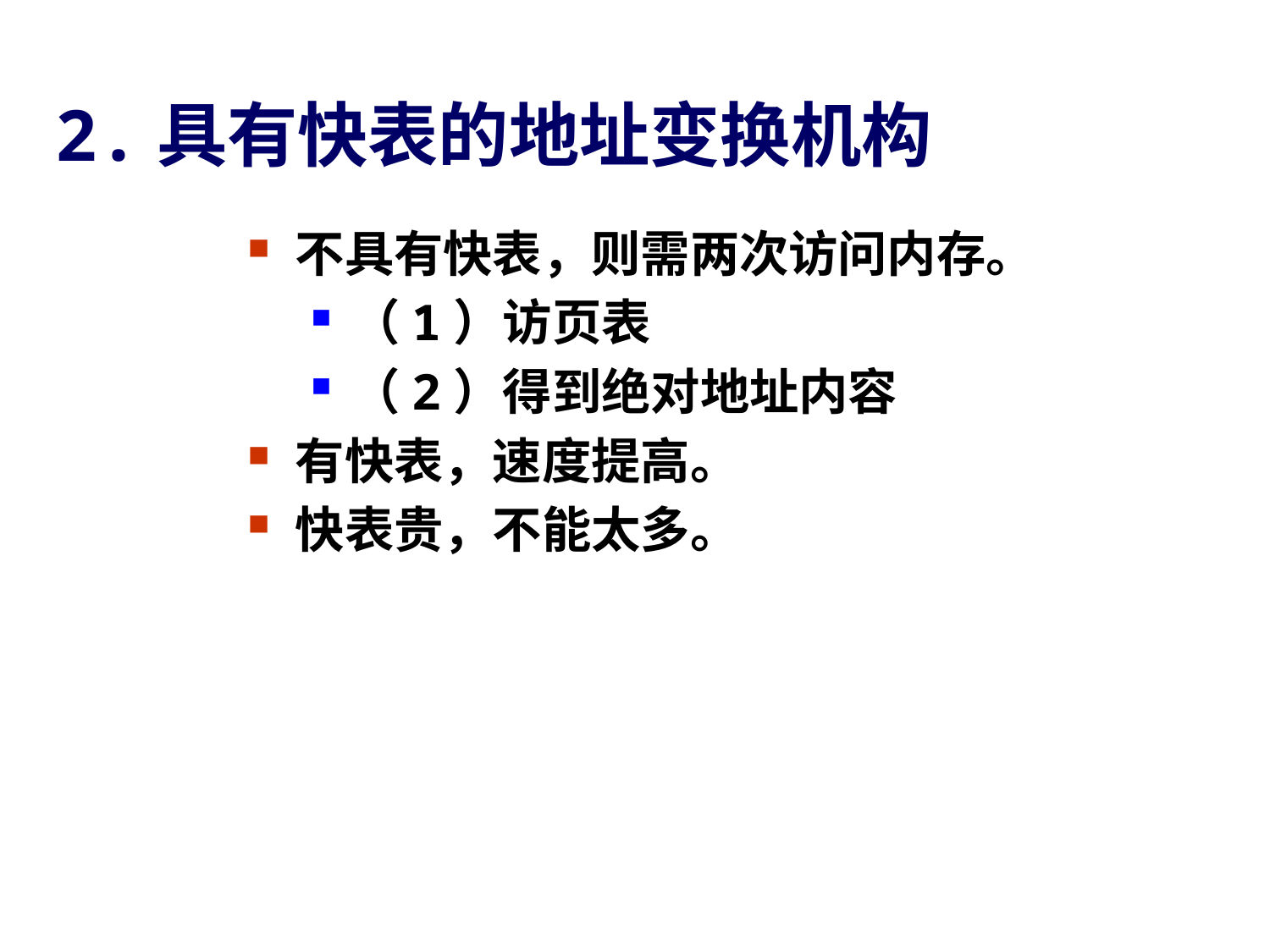

# 2.具有快表的地址变换机构
不具有快表，则需两次访问内存。
（1）访页表
（2）得到绝对地址内容
有快表，速度提高。
快表贵，不能太多。